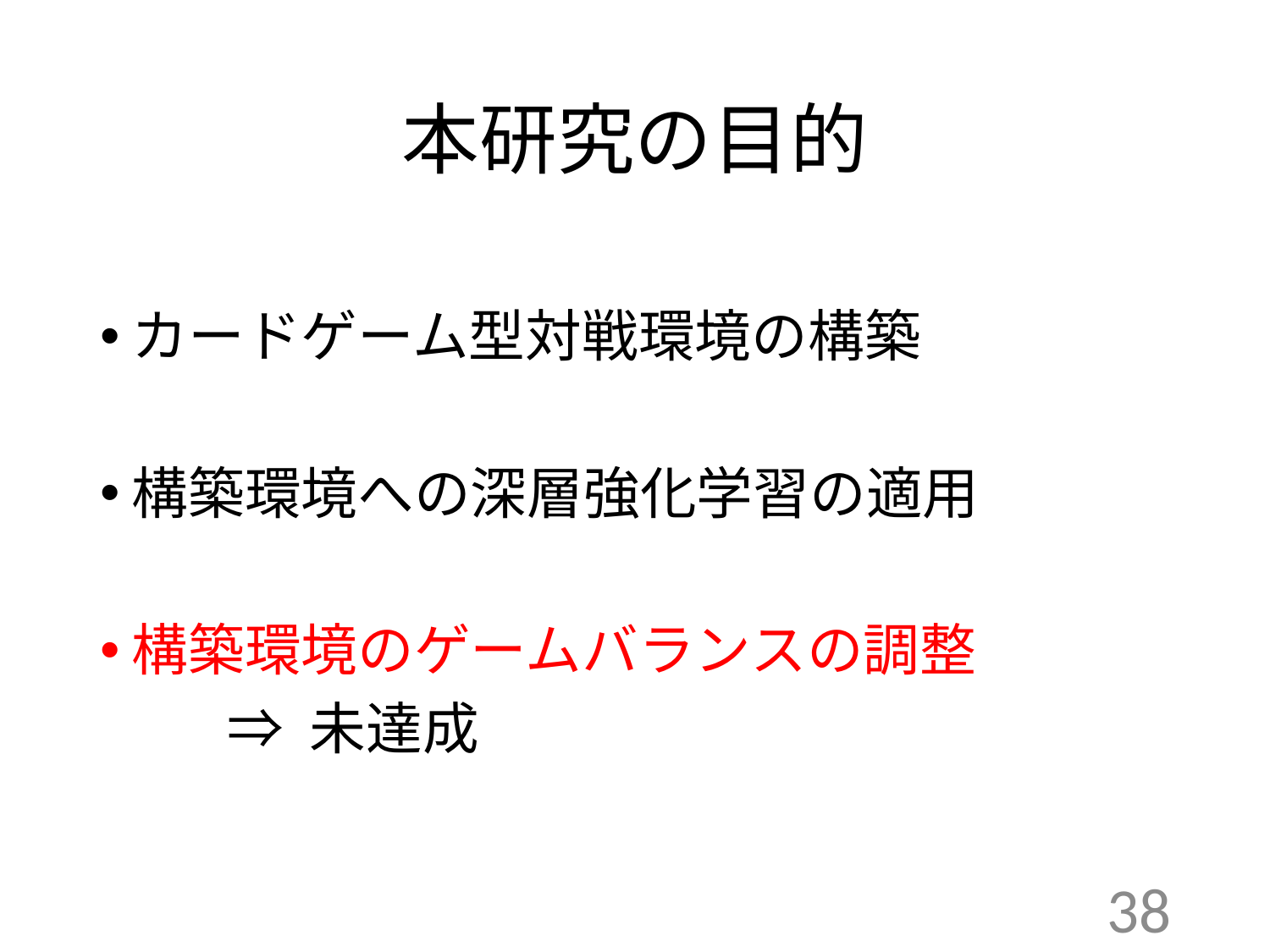

# 本研究の目的

カードゲーム型対戦環境の構築

構築環境への深層強化学習の適用

構築環境のゲームバランスの調整
	⇒ 未達成

38